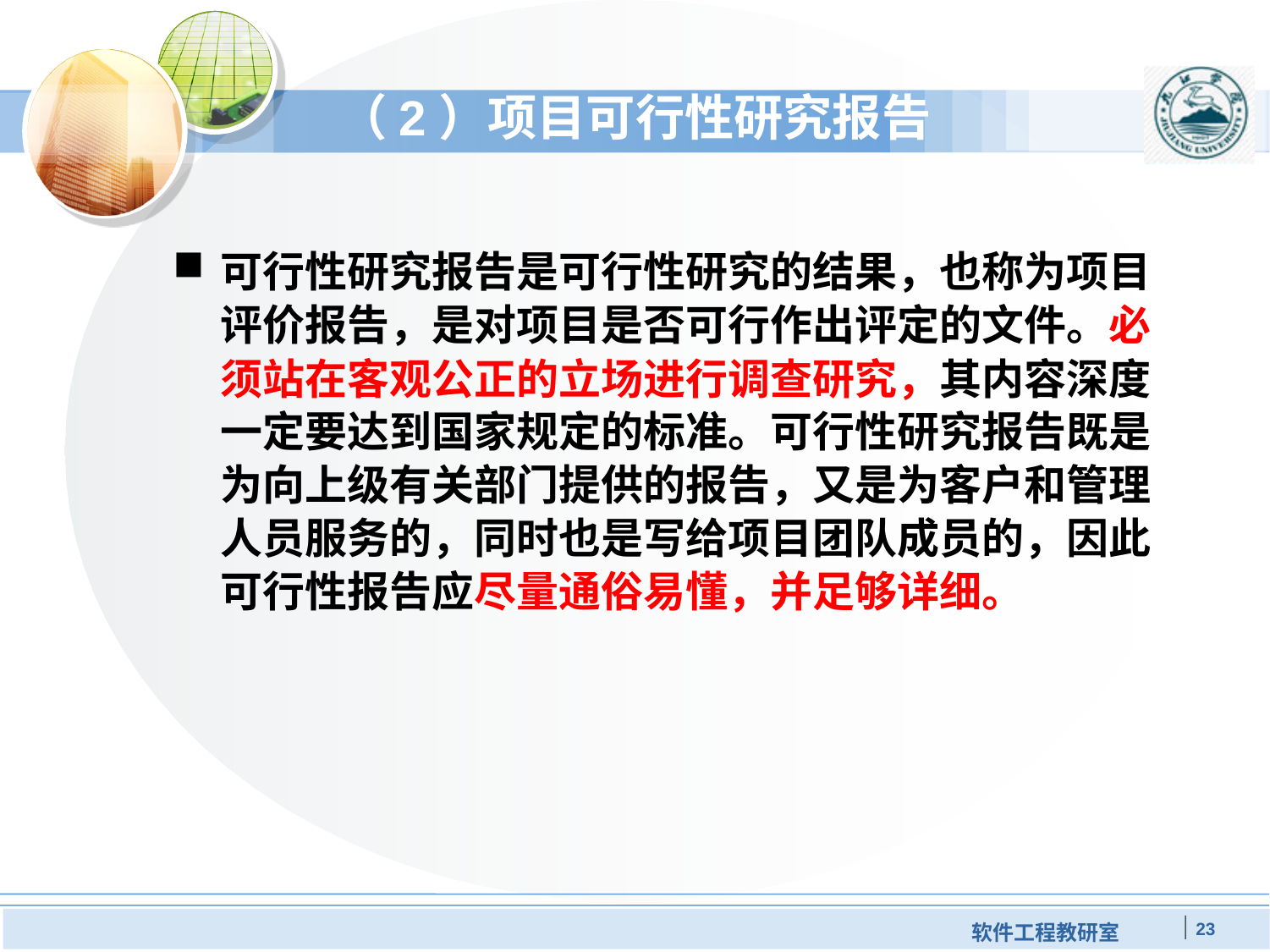

# （2）项目可行性研究报告
可行性研究报告是可行性研究的结果，也称为项目评价报告，是对项目是否可行作出评定的文件。必须站在客观公正的立场进行调查研究，其内容深度一定要达到国家规定的标准。可行性研究报告既是为向上级有关部门提供的报告，又是为客户和管理人员服务的，同时也是写给项目团队成员的，因此可行性报告应尽量通俗易懂，并足够详细。